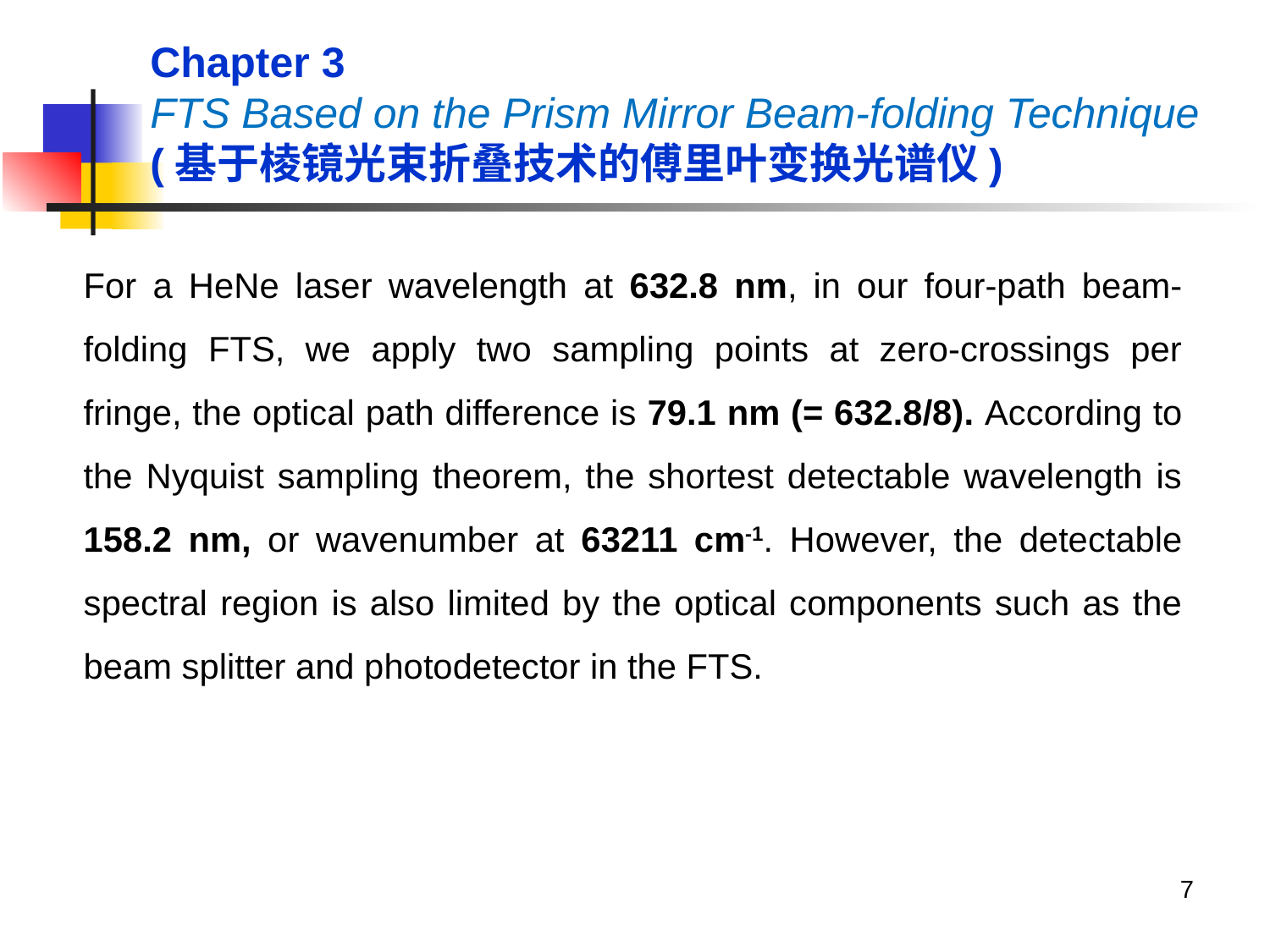

Chapter 3
FTS Based on the Prism Mirror Beam-folding Technique
(基于棱镜光束折叠技术的傅里叶变换光谱仪)

For a HeNe laser wavelength at 632.8 nm, in our four-path beam-folding FTS, we apply two sampling points at zero-crossings per fringe, the optical path difference is 79.1 nm (= 632.8/8). According to the Nyquist sampling theorem, the shortest detectable wavelength is 158.2 nm, or wavenumber at 63211 cm-1. However, the detectable spectral region is also limited by the optical components such as the beam splitter and photodetector in the FTS.
7